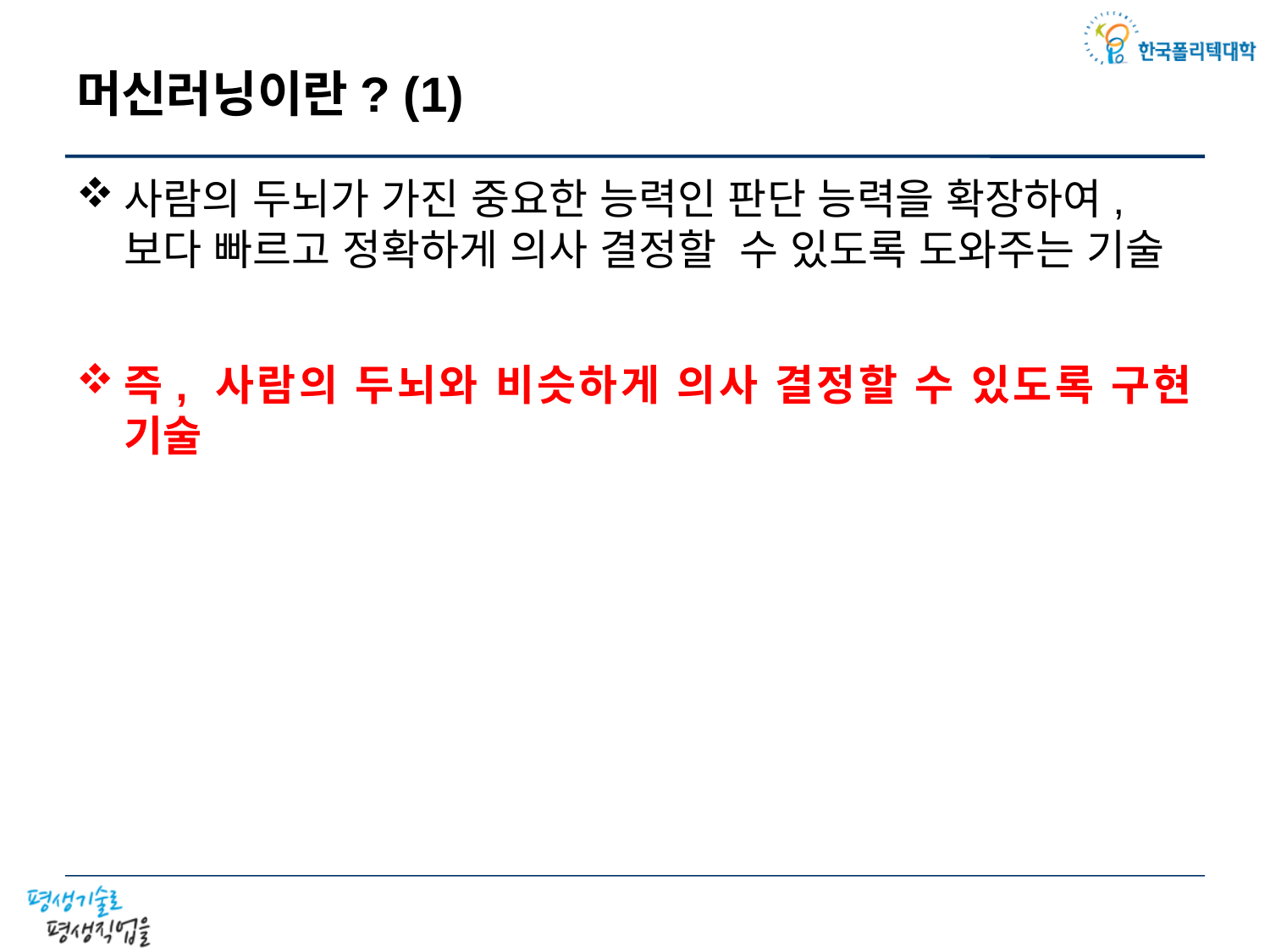

# 머신러닝이란? (1)
사람의 두뇌가 가진 중요한 능력인 판단 능력을 확장하여, 보다 빠르고 정확하게 의사 결정할  수 있도록 도와주는 기술

즉, 사람의 두뇌와 비슷하게 의사 결정할 수 있도록 구현 기술